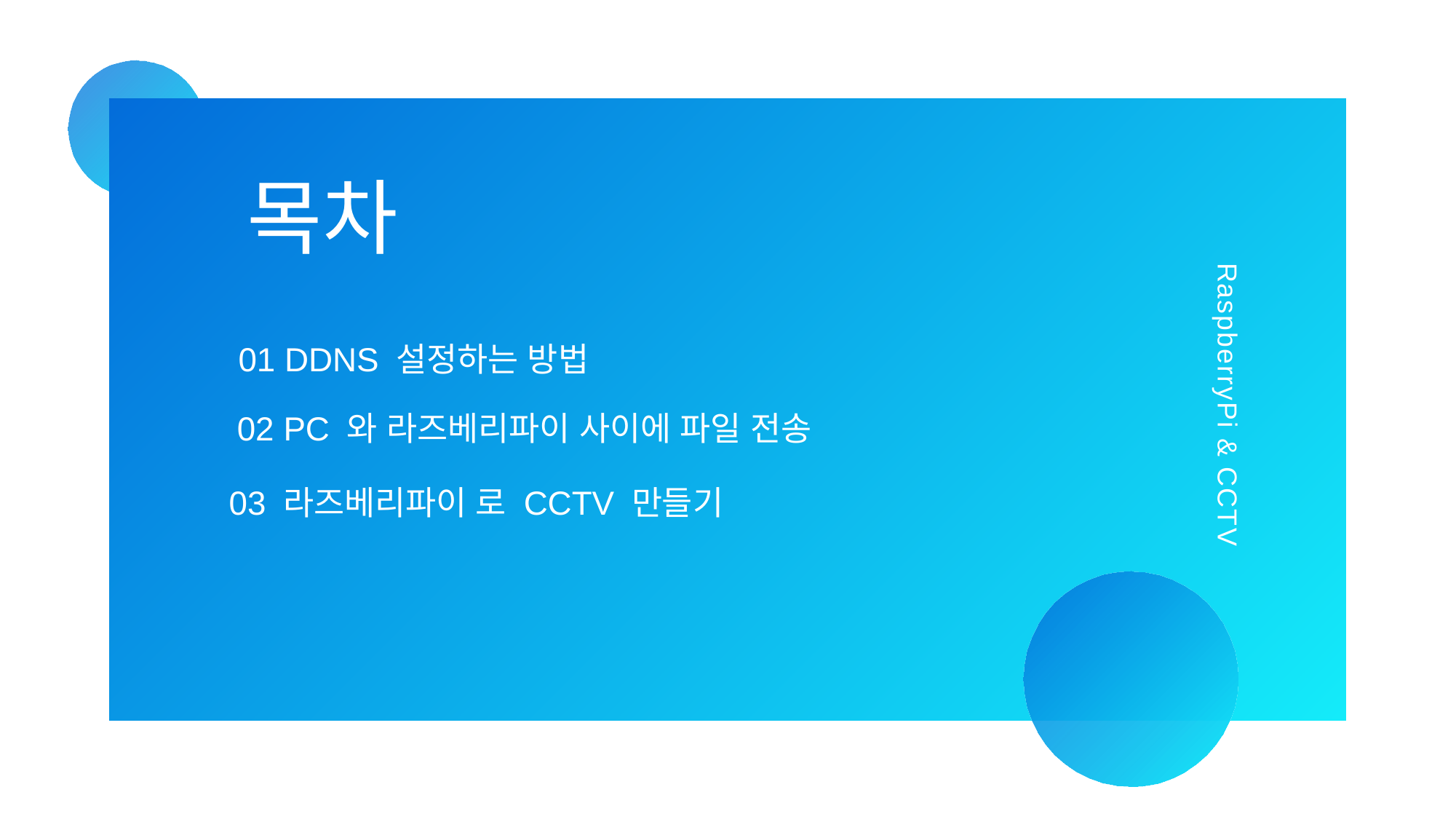

목차
RaspberryPi & CCTV
01 DDNS 설정하는 방법
02 PC 와 라즈베리파이 사이에 파일 전송
03 라즈베리파이 로 CCTV 만들기